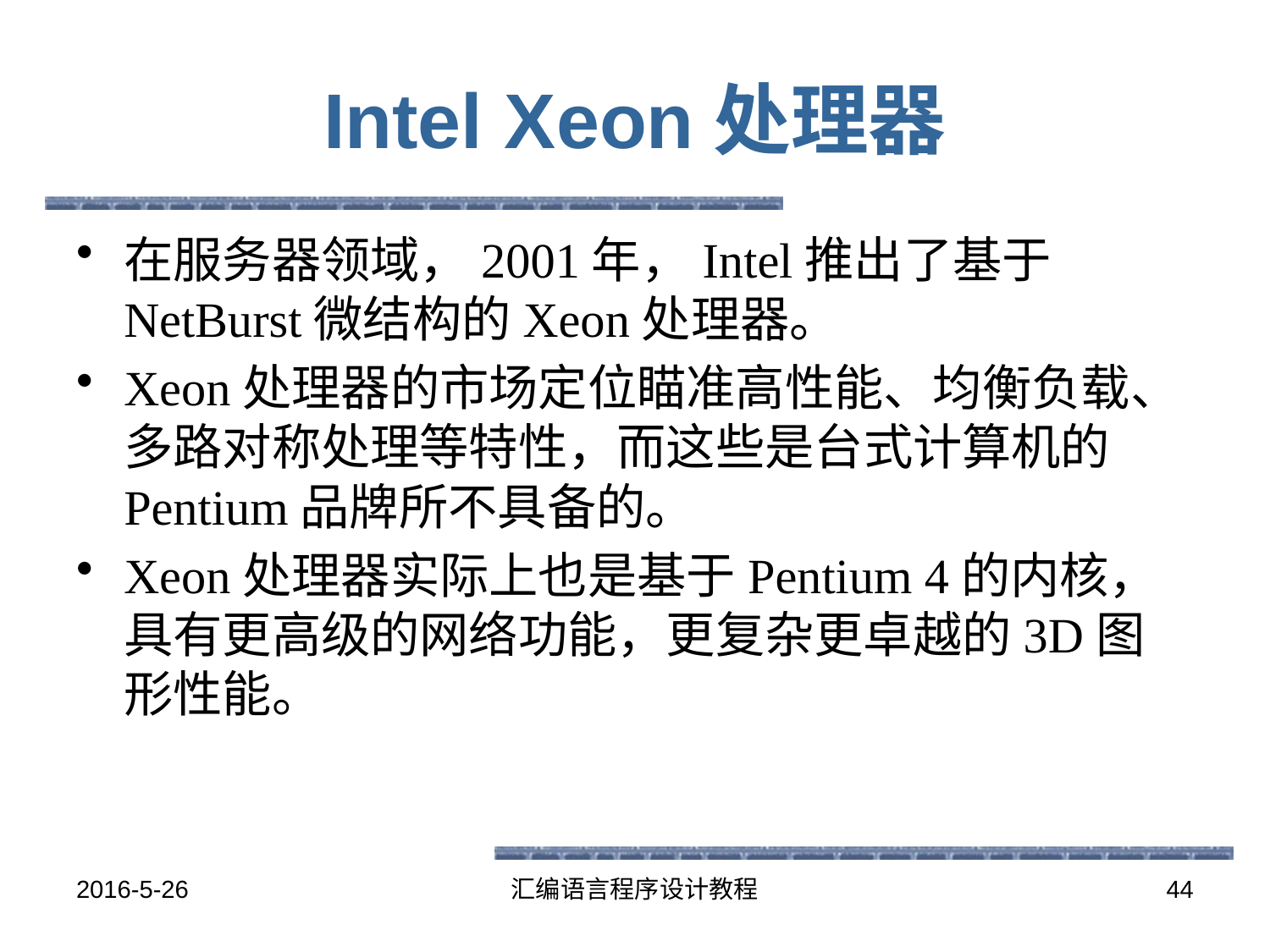

# Intel Xeon处理器
在服务器领域，2001年，Intel推出了基于NetBurst微结构的Xeon处理器。
Xeon处理器的市场定位瞄准高性能、均衡负载、多路对称处理等特性，而这些是台式计算机的Pentium品牌所不具备的。
Xeon处理器实际上也是基于Pentium 4的内核，具有更高级的网络功能，更复杂更卓越的3D图形性能。
2016-5-26
汇编语言程序设计教程
44